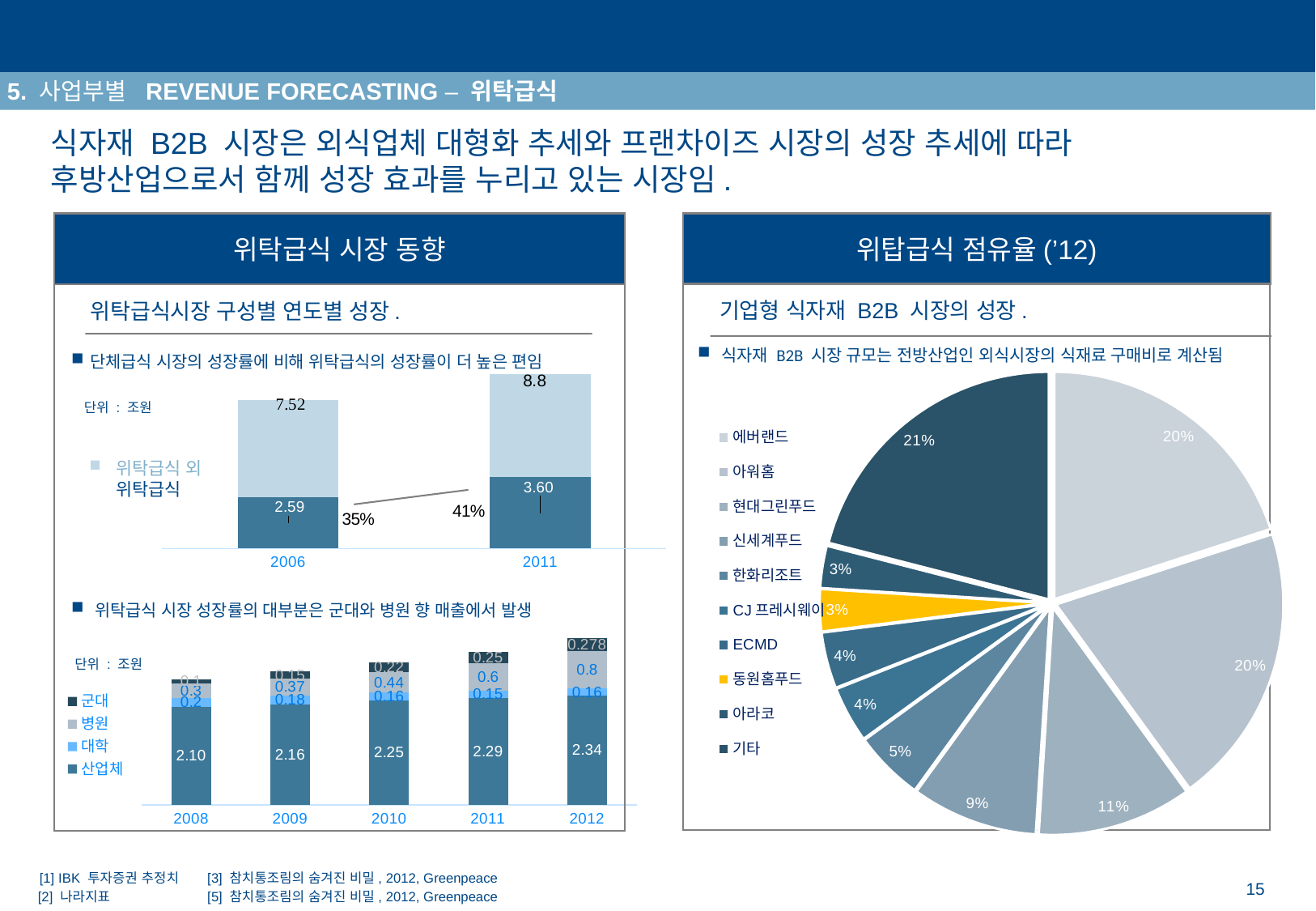

연도별 매출 추정
설명
5. 사업부별  REVENUE FORECASTING – 위탁급식

식자재 B2B 시장은 외식업체 대형화 추세와 프랜차이즈 시장의 성장 추세에 따라 후방산업으로서 함께 성장 효과를 누리고 있는 시장임.
위탁급식 시장 동향

위탁급식시장 구성별 연도별 성장.

위탑급식 점유율(’12)

기업형 식자재 B2B 시장의 성장.

식자재 B2B 시장 규모는 전방산업인 외식시장의 식재료 구매비로 계산됨

### Chart

| Category |  |  |
|---|---|---|
| 2006 | 2.5908736690085665 | 4.926812393725037 |
| 2011 | 3.6 | 5.200000000000001 |
단위 : 조원
위탁급식 외
위탁급식
단체급식 시장의 성장률에 비해 위탁급식의 성장률이 더 높은 편임

### Chart

| Category |  |
|---|---|
| 에버랜드 | 0.2 |
| 아워홈 | 0.2 |
| 현대그린푸드 | 0.11 |
| 신세계푸드 | 0.09000000000000002 |
| 한화리조트 | 0.05 |
| CJ프레시웨이 | 0.040000000000000015 |
| ECMD | 0.040000000000000015 |
| 동원홈푸드 | 0.030000000000000002 |
| 아라코 | 0.030000000000000002 |
| 기타 | 0.21000000000000005 |
위탁급식 시장 성장률의 대부분은 군대와 병원 향 매출에서 발생

### Chart

| Category | 산업체 | 대학 | 병원 | 군대 |
|---|---|---|---|---|
| 2008 | 2.1 | 0.2 | 0.3000000000000001 | 0.1 |
| 2009 | 2.163000000000001 | 0.18000000000000005 | 0.3700000000000001 | 0.15000000000000005 |
| 2010 | 2.2495200000000013 | 0.16 | 0.44 | 0.22 |
| 2011 | 2.2945104000000005 | 0.15000000000000005 | 0.6000000000000002 | 0.25 |
| 2012 | 2.3404006080000004 | 0.16 | 0.8 | 0.278 |
단위 : 조원
[1] IBK 투자증권 추정치
[3] 참치통조림의 숨겨진 비밀, 2012, Greenpeace
[2] 나라지표
[5] 참치통조림의 숨겨진 비밀, 2012, Greenpeace